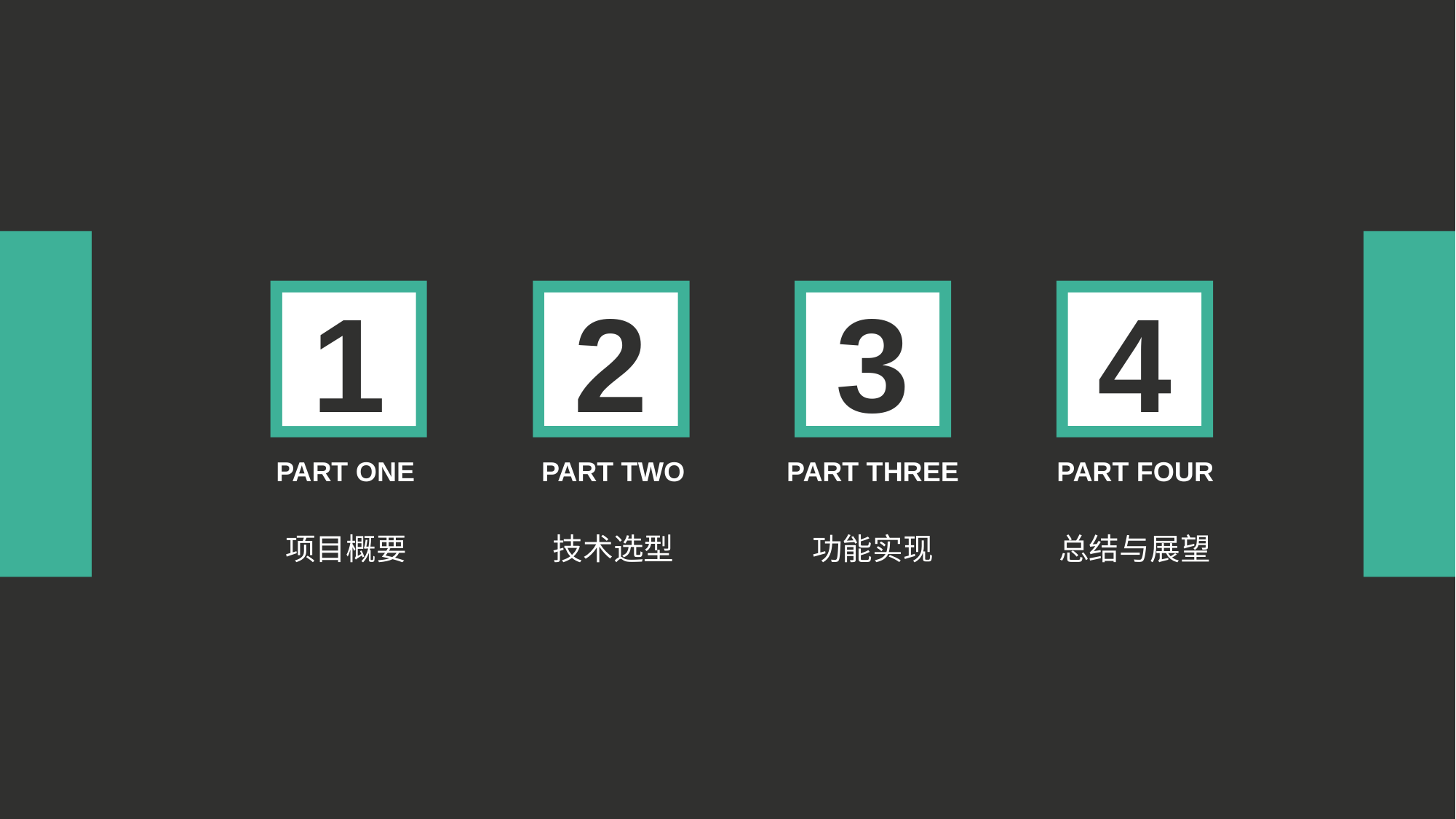

1
2
3
4
PART THREE
PART FOUR
PART ONE
PART TWO
项目概要
技术选型
功能实现
总结与展望